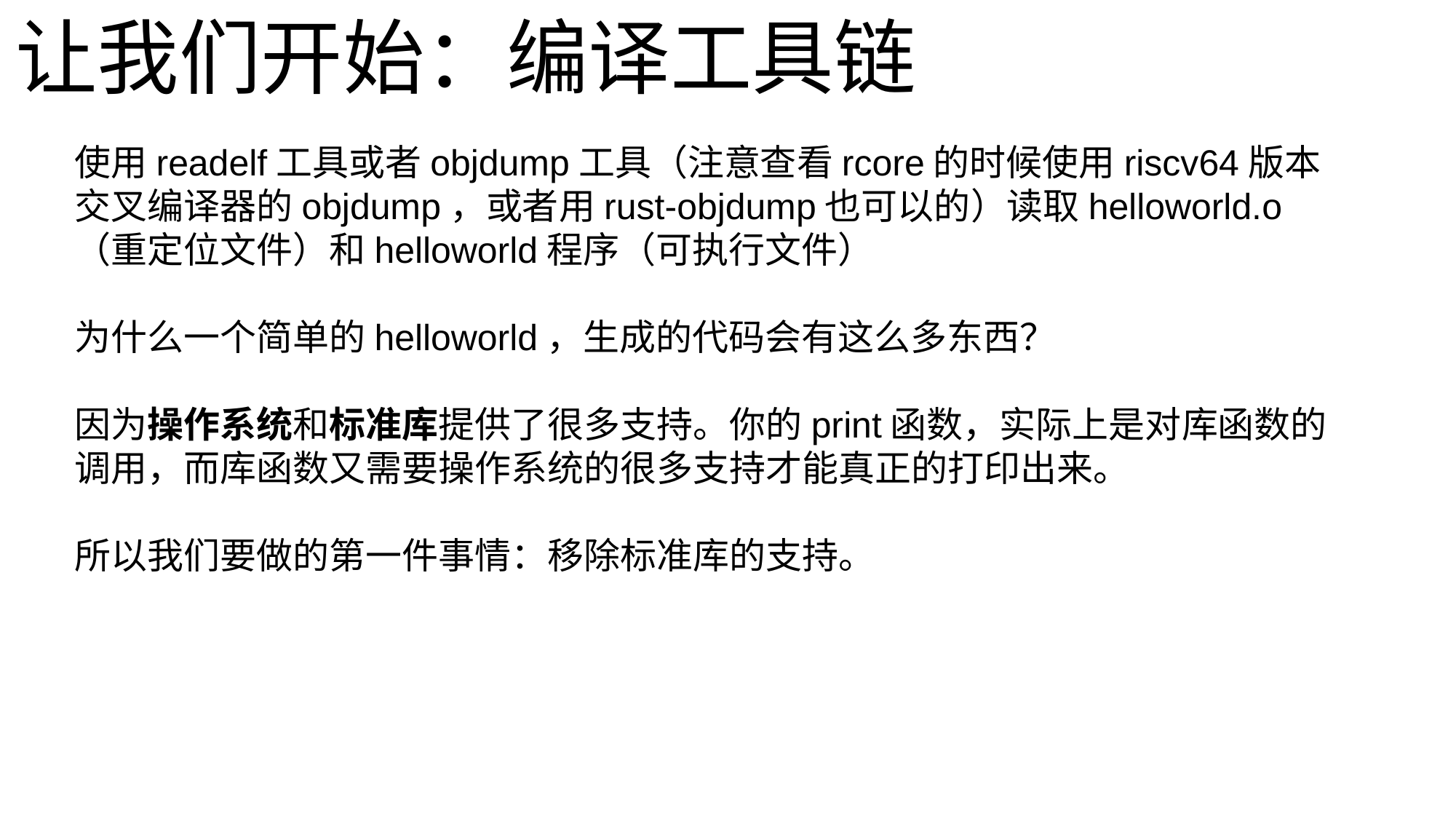

让我们开始：编译工具链
使用readelf工具或者objdump工具（注意查看rcore的时候使用riscv64版本交叉编译器的objdump，或者用rust-objdump也可以的）读取helloworld.o（重定位文件）和helloworld程序（可执行文件）

为什么一个简单的helloworld，生成的代码会有这么多东西？

因为操作系统和标准库提供了很多支持。你的print函数，实际上是对库函数的调用，而库函数又需要操作系统的很多支持才能真正的打印出来。

所以我们要做的第一件事情：移除标准库的支持。